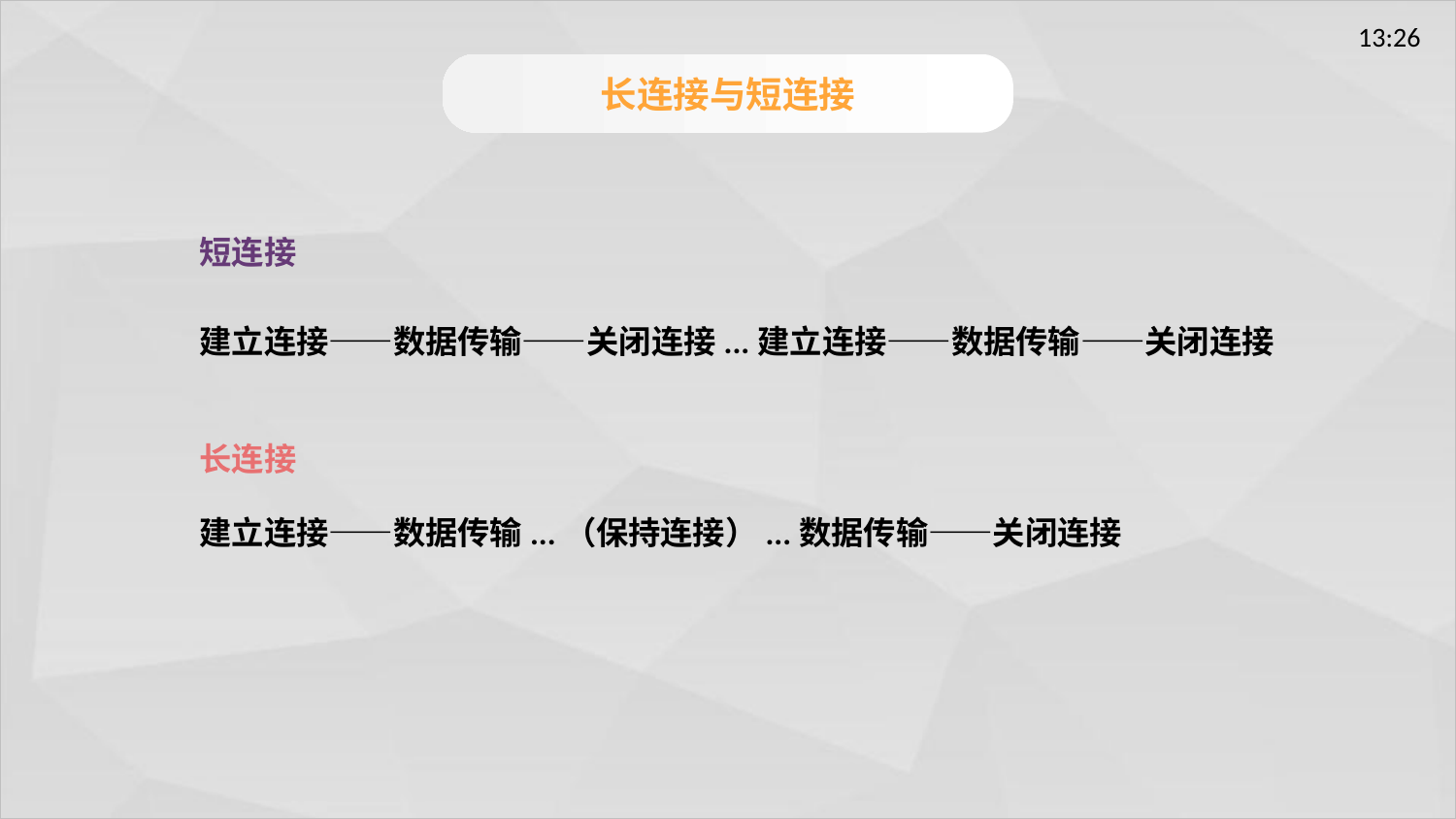

长连接与短连接
短连接
建立连接——数据传输——关闭连接...建立连接——数据传输——关闭连接
长连接
建立连接——数据传输...（保持连接）...数据传输——关闭连接